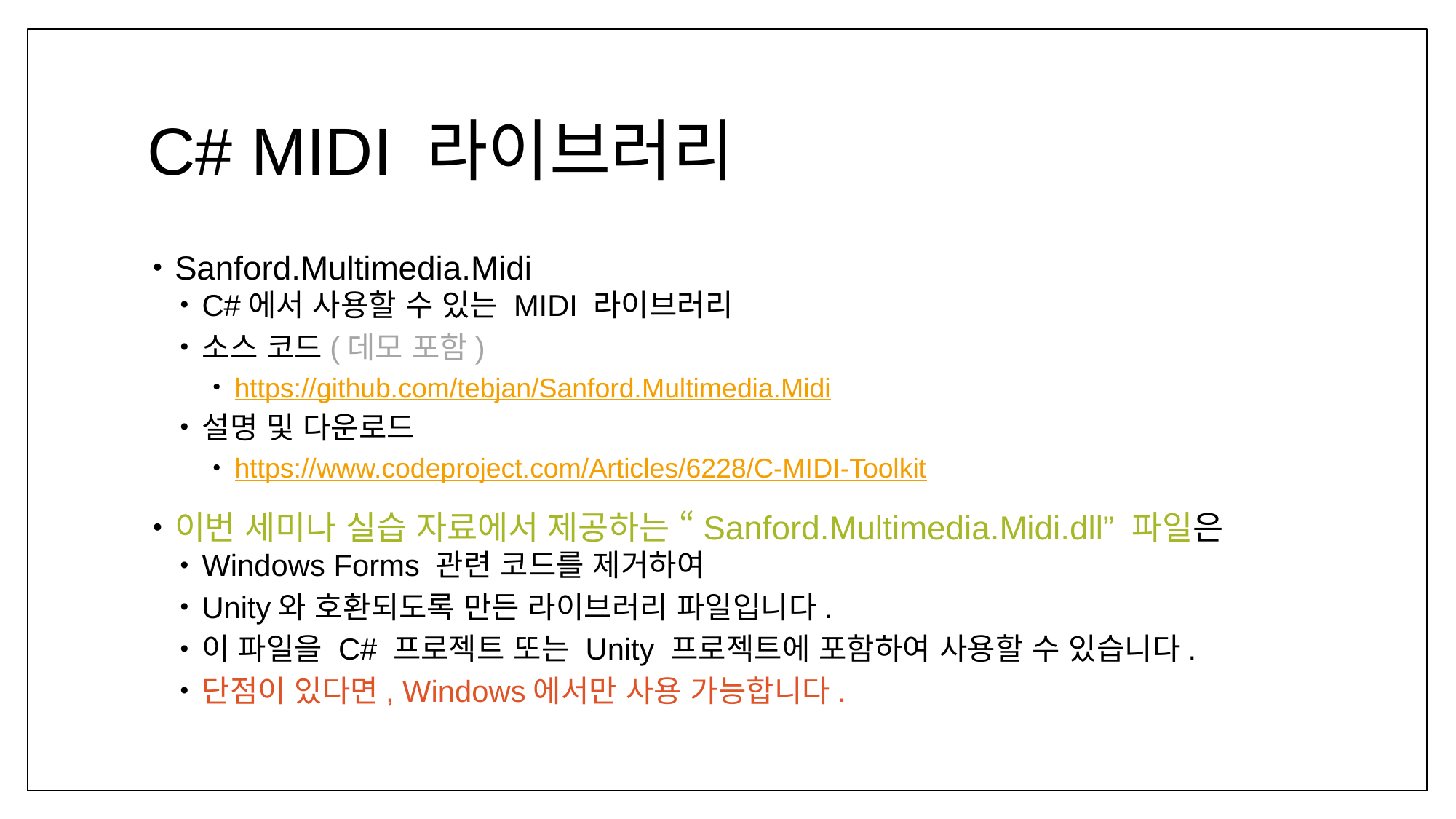

# C# MIDI 라이브러리
Sanford.Multimedia.Midi
C#에서 사용할 수 있는 MIDI 라이브러리
소스 코드(데모 포함)
https://github.com/tebjan/Sanford.Multimedia.Midi
설명 및 다운로드
https://www.codeproject.com/Articles/6228/C-MIDI-Toolkit
이번 세미나 실습 자료에서 제공하는 “Sanford.Multimedia.Midi.dll” 파일은
Windows Forms 관련 코드를 제거하여
Unity와 호환되도록 만든 라이브러리 파일입니다.
이 파일을 C# 프로젝트 또는 Unity 프로젝트에 포함하여 사용할 수 있습니다.
단점이 있다면, Windows에서만 사용 가능합니다.